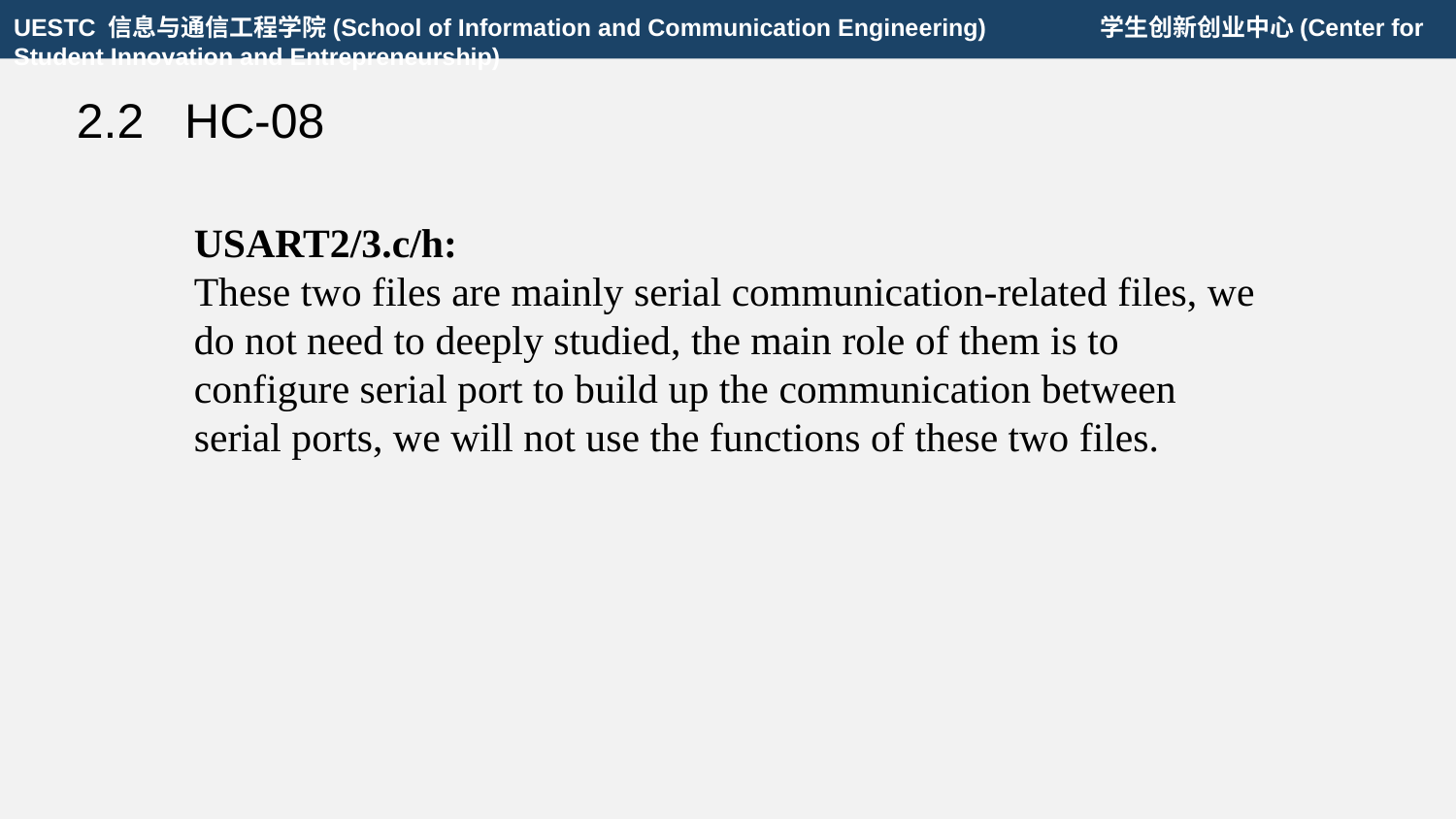

UESTC 信息与通信工程学院(School of Information and Communication Engineering) 	         学生创新创业中心(Center for Student Innovation and Entrepreneurship)
2.2   HC-08
USART2/3.c/h:
These two files are mainly serial communication-related files, we do not need to deeply studied, the main role of them is to configure serial port to build up the communication between serial ports, we will not use the functions of these two files.